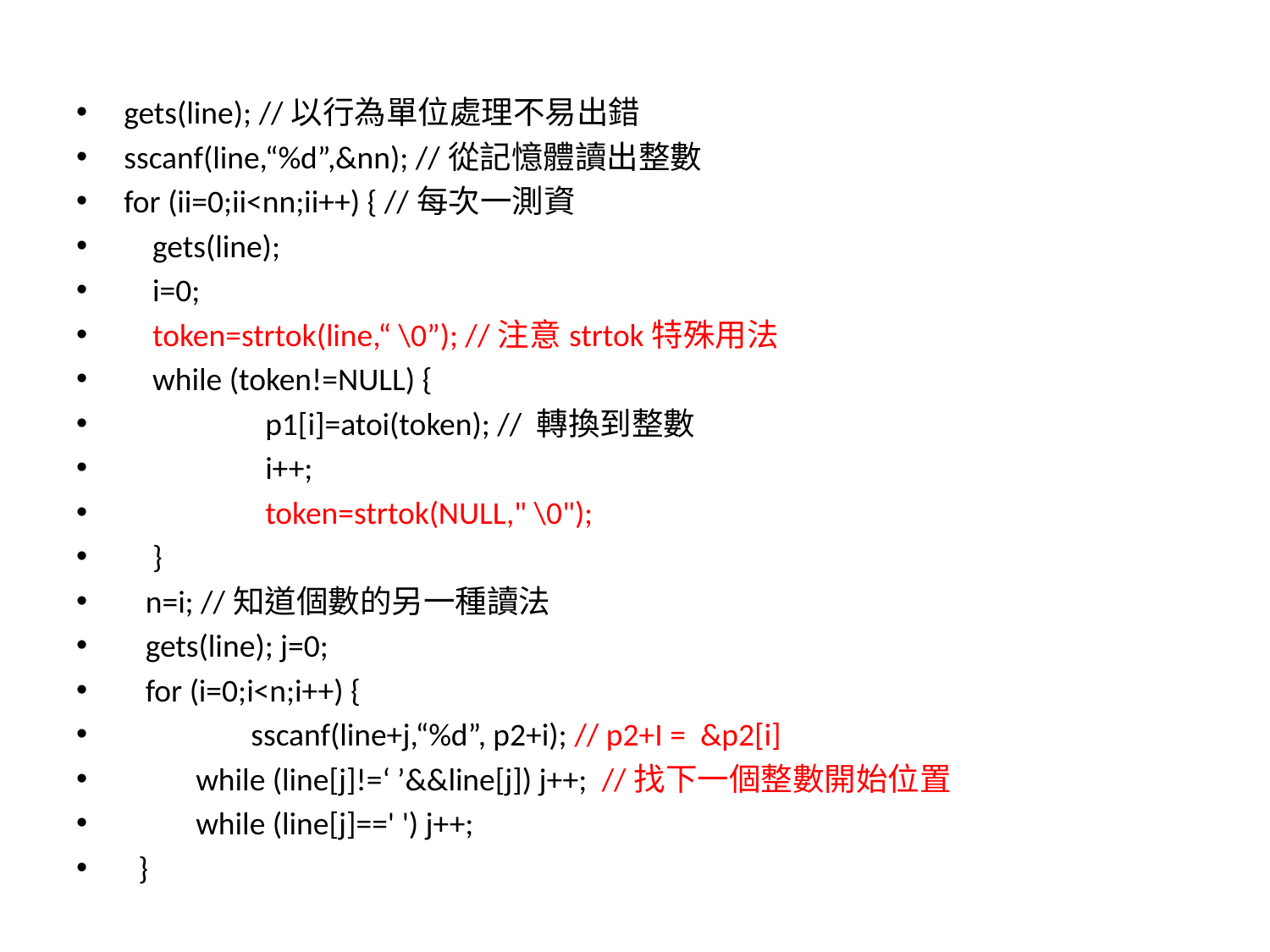

gets(line); //以行為單位處理不易出錯
sscanf(line,“%d”,&nn); //從記憶體讀出整數
for (ii=0;ii<nn;ii++) { //每次一測資
    gets(line);
    i=0;
    token=strtok(line,“ \0”); //注意strtok特殊用法
    while (token!=NULL) {
	  p1[i]=atoi(token); // 轉換到整數
	  i++;
	  token=strtok(NULL," \0");
    }
   n=i; //知道個數的另一種讀法
   gets(line); j=0;
   for (i=0;i<n;i++) {
	sscanf(line+j,“%d”, p2+i); // p2+I =  &p2[i]
          while (line[j]!=‘ ’&&line[j]) j++;  //找下一個整數開始位置
          while (line[j]==' ') j++;
  }